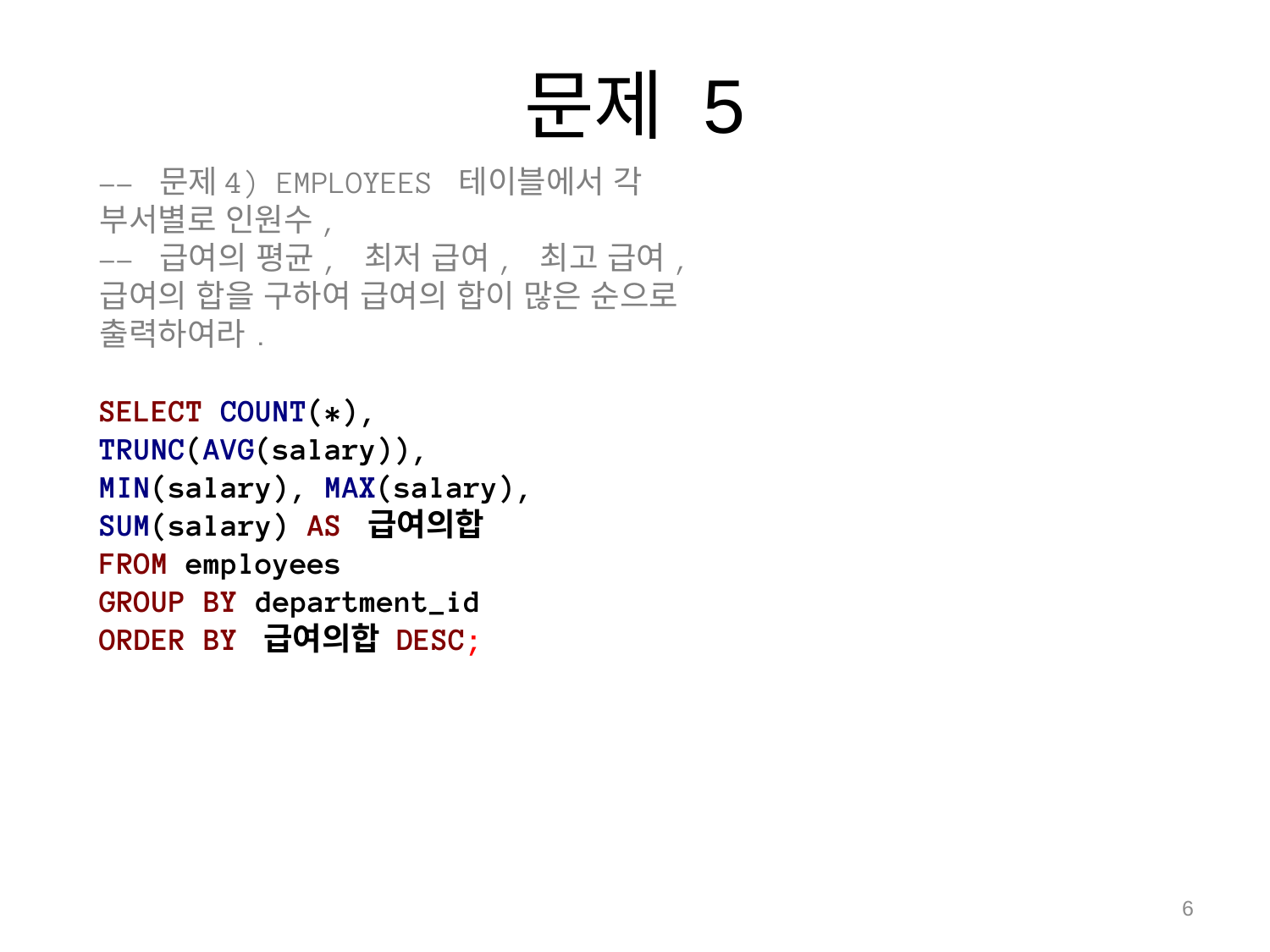

# 문제 5
-- 문제4) EMPLOYEES 테이블에서 각 부서별로 인원수,
-- 급여의 평균, 최저 급여, 최고 급여, 급여의 합을 구하여 급여의 합이 많은 순으로 출력하여라.

SELECT COUNT(*), TRUNC(AVG(salary)),
MIN(salary), MAX(salary), SUM(salary) AS 급여의합
FROM employees
GROUP BY department_id
ORDER BY 급여의합 DESC;
6